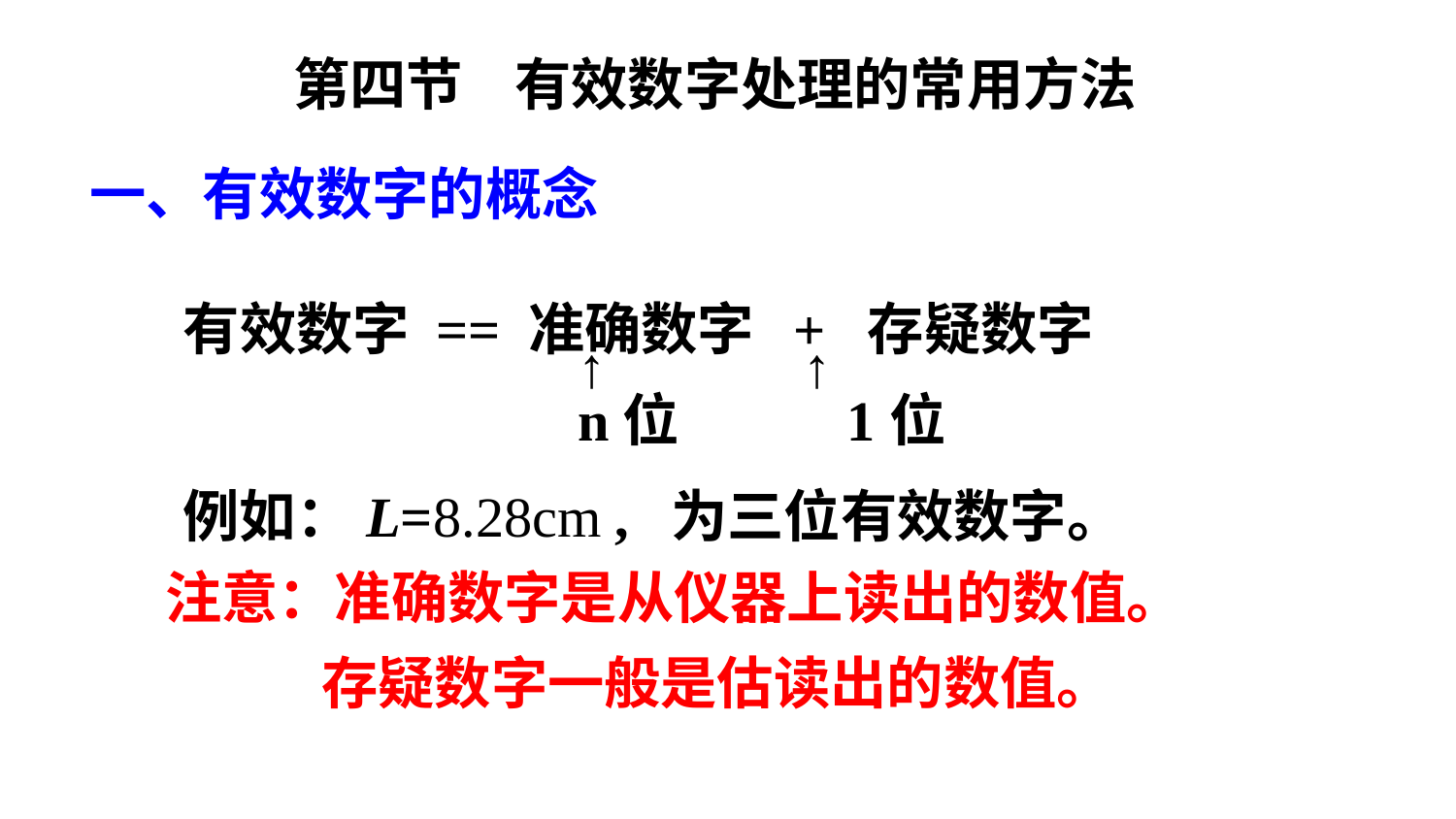

第四节    有效数字处理的常用方法
一、有效数字的概念
有效数字 == 准确数字  +  存疑数字
↑              ↑
n位            1位
        例如：L=8.28cm ,  为三位有效数字。
        注意：准确数字是从仪器上读出的数值。
                    存疑数字一般是估读出的数值。
27